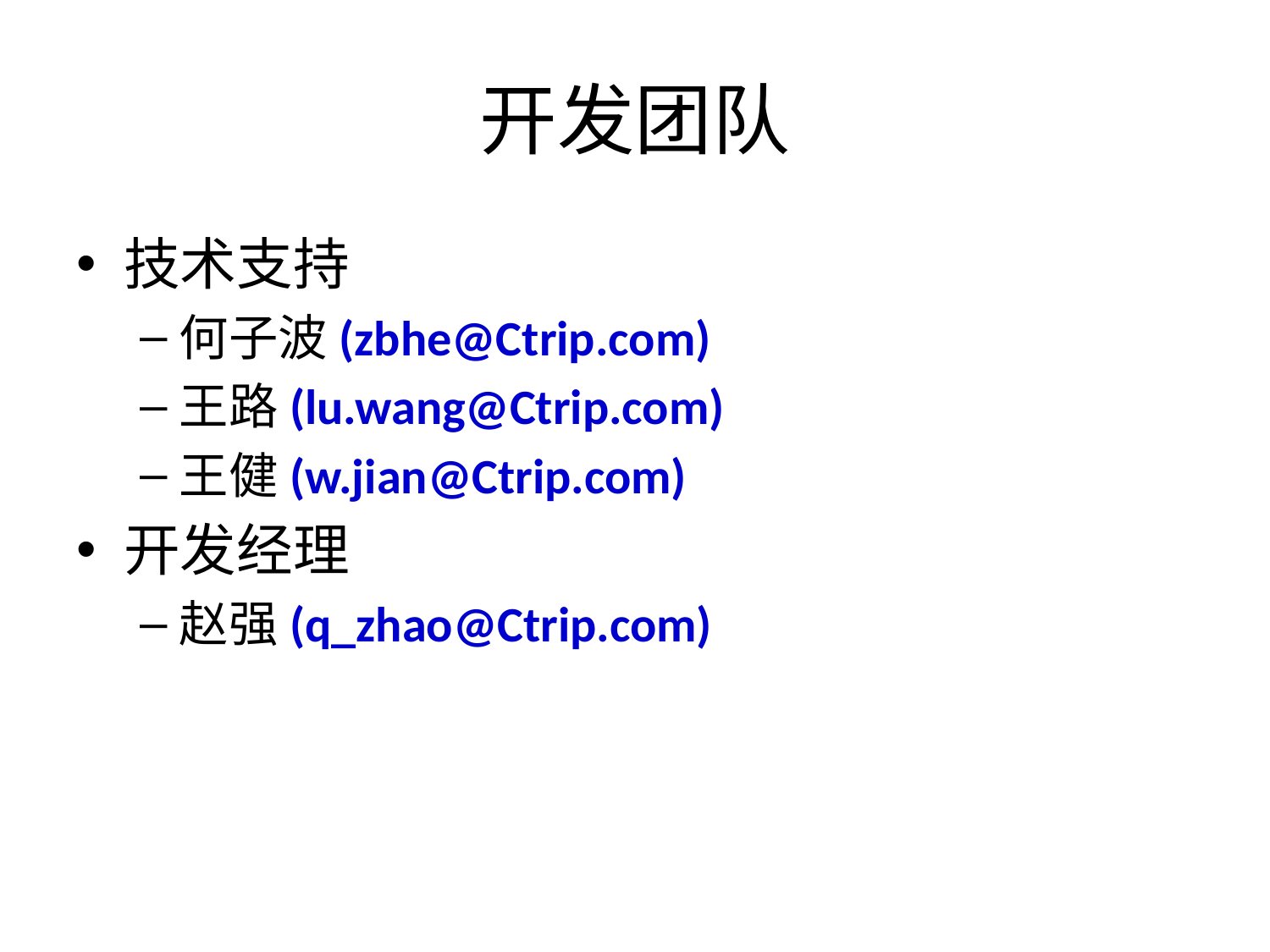

# 开发团队
技术支持
何子波(zbhe@Ctrip.com)
王路(lu.wang@Ctrip.com)
王健(w.jian@Ctrip.com)
开发经理
赵强(q_zhao@Ctrip.com)